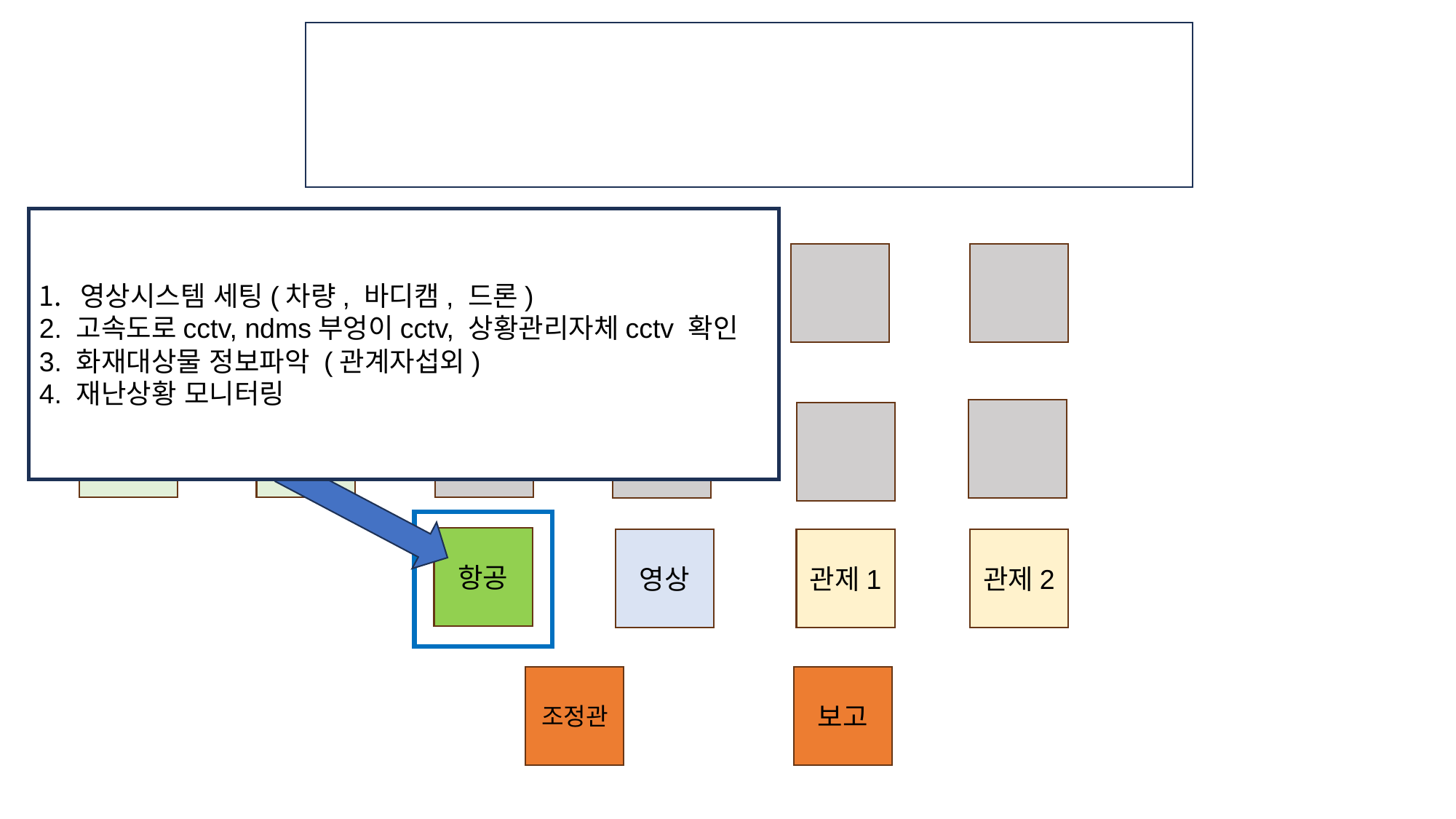

영상시스템 세팅(차량, 바디캠, 드론)
2. 고속도로cctv, ndms부엉이cctv, 상황관리자체cctv 확인
3. 화재대상물 정보파악 (관계자섭외)
4. 재난상황 모니터링

항공
관제1
관제2
영상
보고
조정관